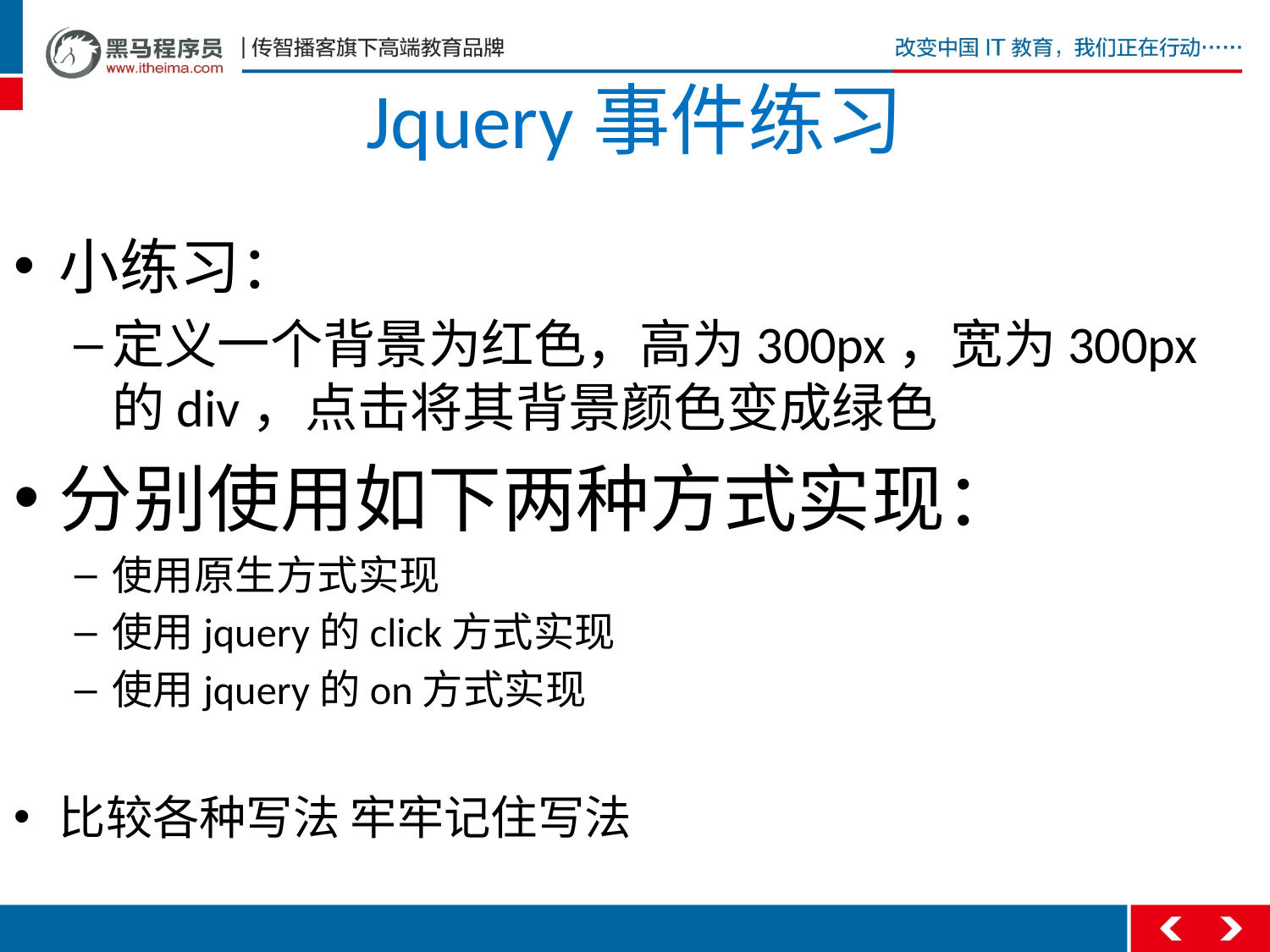

# Jquery事件练习
小练习：
定义一个背景为红色，高为300px，宽为300px的div，点击将其背景颜色变成绿色
分别使用如下两种方式实现：
使用原生方式实现
使用jquery的click方式实现
使用jquery的on方式实现

比较各种写法 牢牢记住写法